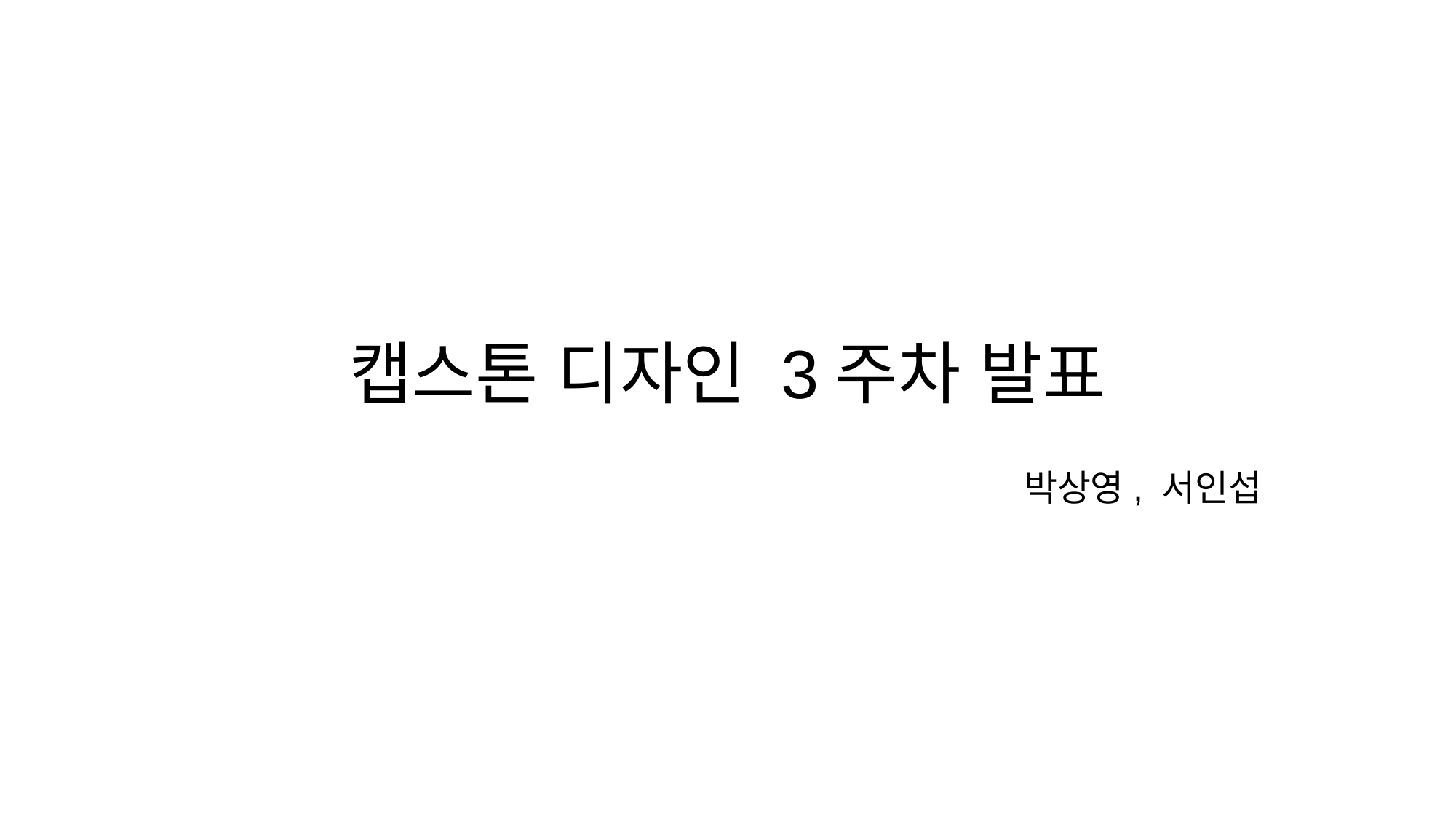

# 캡스톤 디자인 3주차 발표
박상영, 서인섭